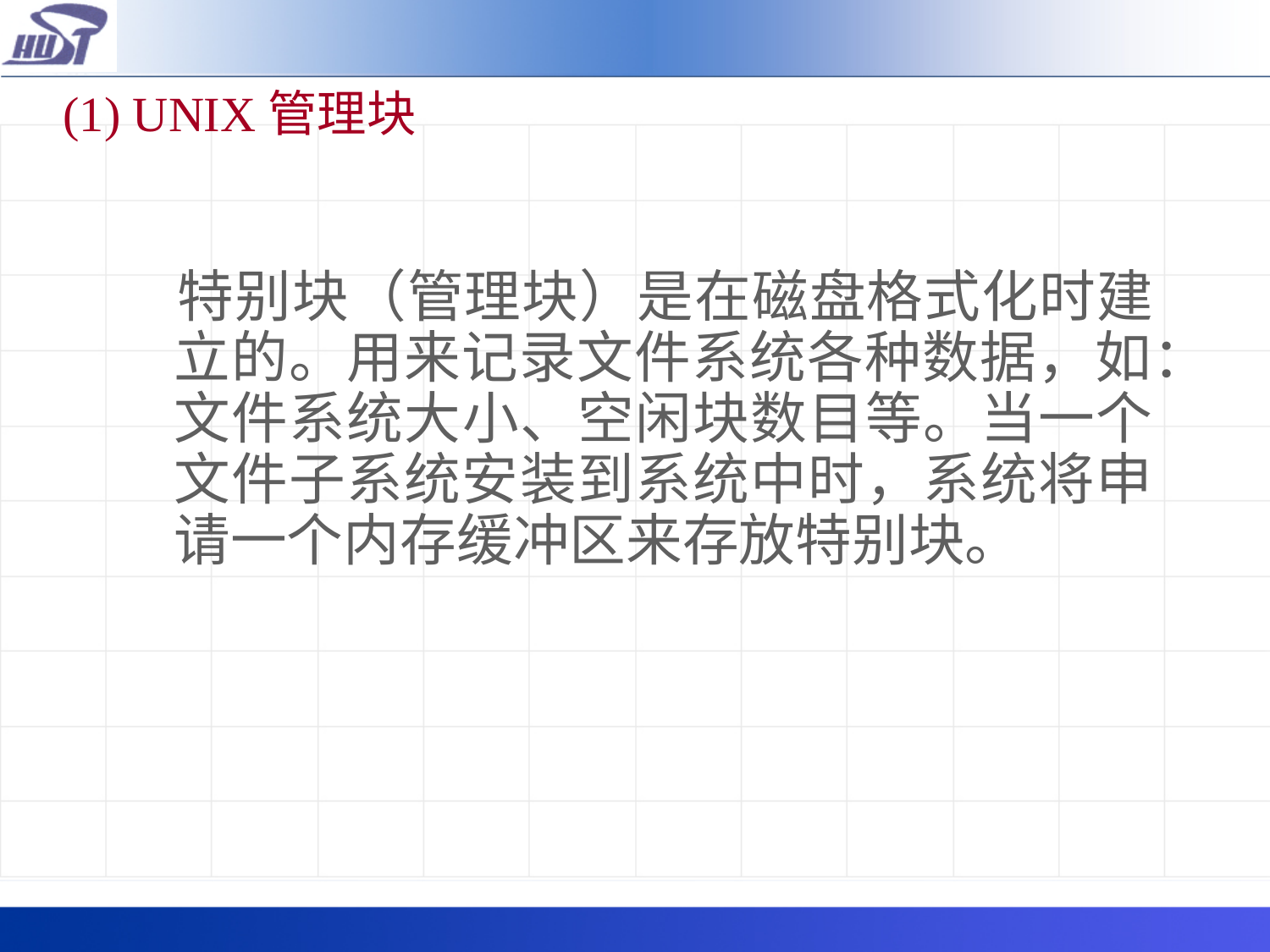

(1) UNIX管理块

     特别块（管理块）是在磁盘格式化时建立的。用来记录文件系统各种数据，如：文件系统大小、空闲块数目等。当一个文件子系统安装到系统中时，系统将申请一个内存缓冲区来存放特别块。